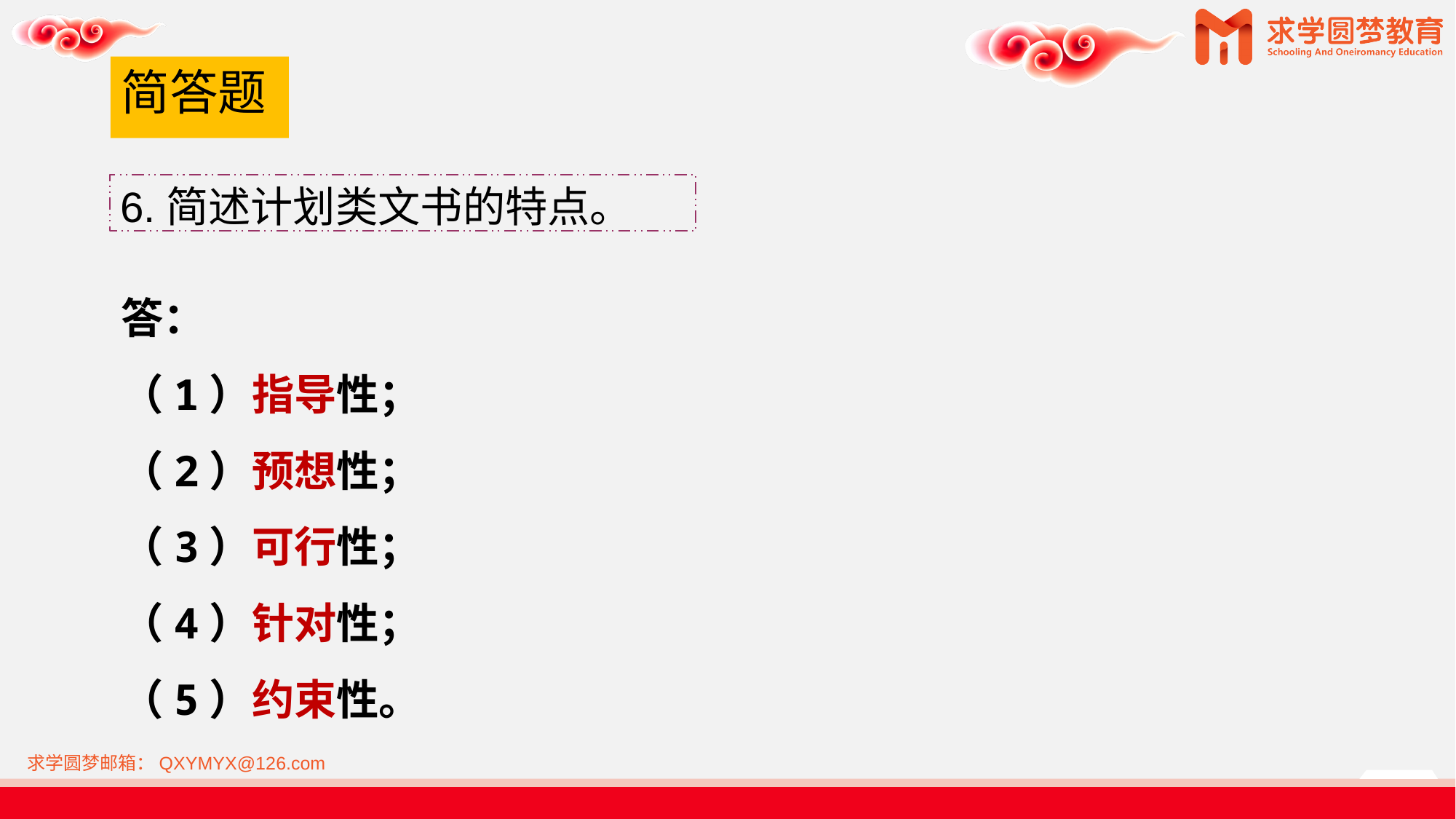

# 简答题
6.简述计划类文书的特点。
答：
（1）指导性；
（2）预想性；
（3）可行性；
（4）针对性；
（5）约束性。